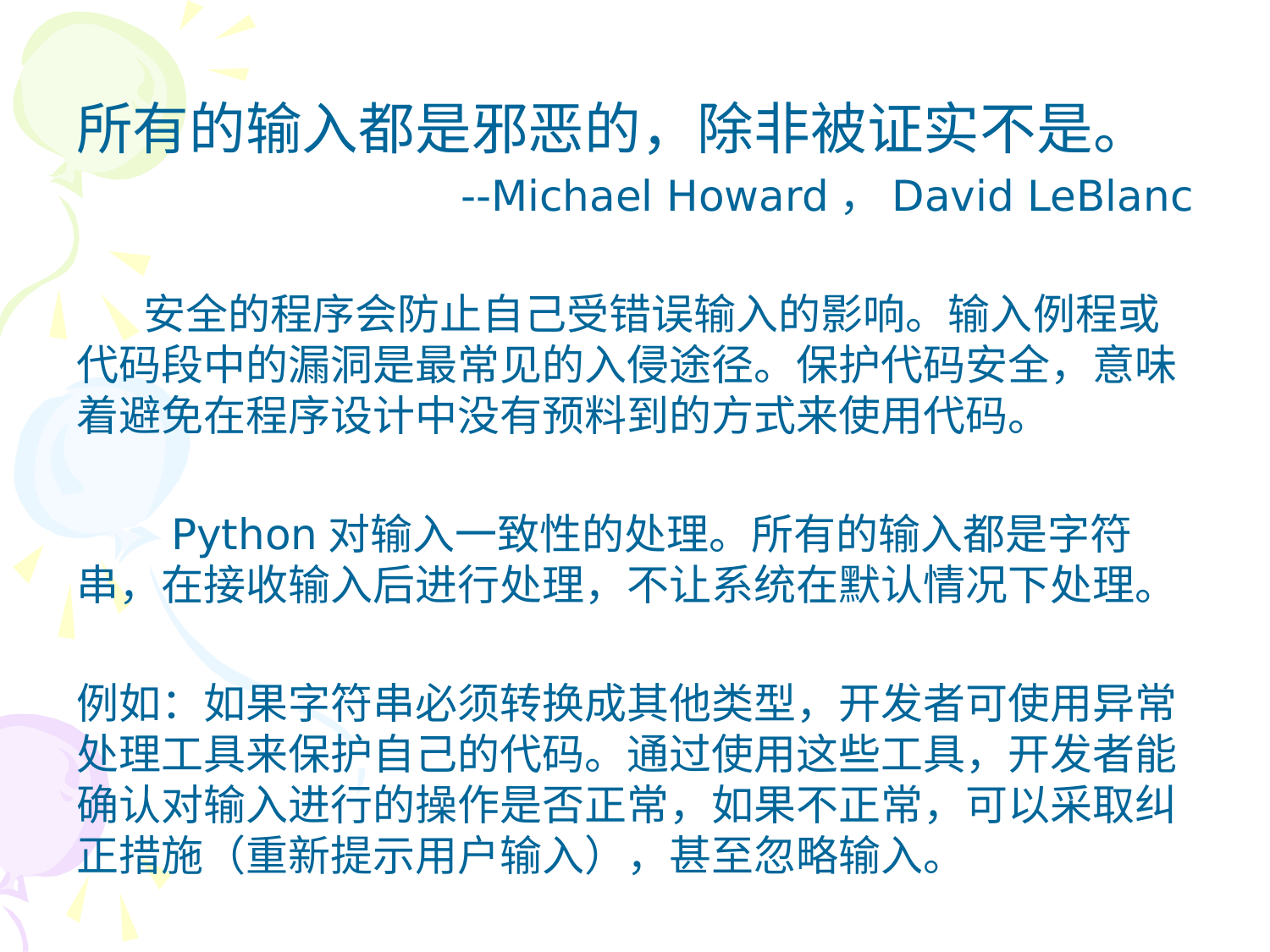

所有的输入都是邪恶的，除非被证实不是。
--Michael Howard，David LeBlanc

      安全的程序会防止自己受错误输入的影响。输入例程或代码段中的漏洞是最常见的入侵途径。保护代码安全，意味着避免在程序设计中没有预料到的方式来使用代码。

       Python对输入一致性的处理。所有的输入都是字符串，在接收输入后进行处理，不让系统在默认情况下处理。

例如：如果字符串必须转换成其他类型，开发者可使用异常处理工具来保护自己的代码。通过使用这些工具，开发者能确认对输入进行的操作是否正常，如果不正常，可以采取纠正措施（重新提示用户输入），甚至忽略输入。